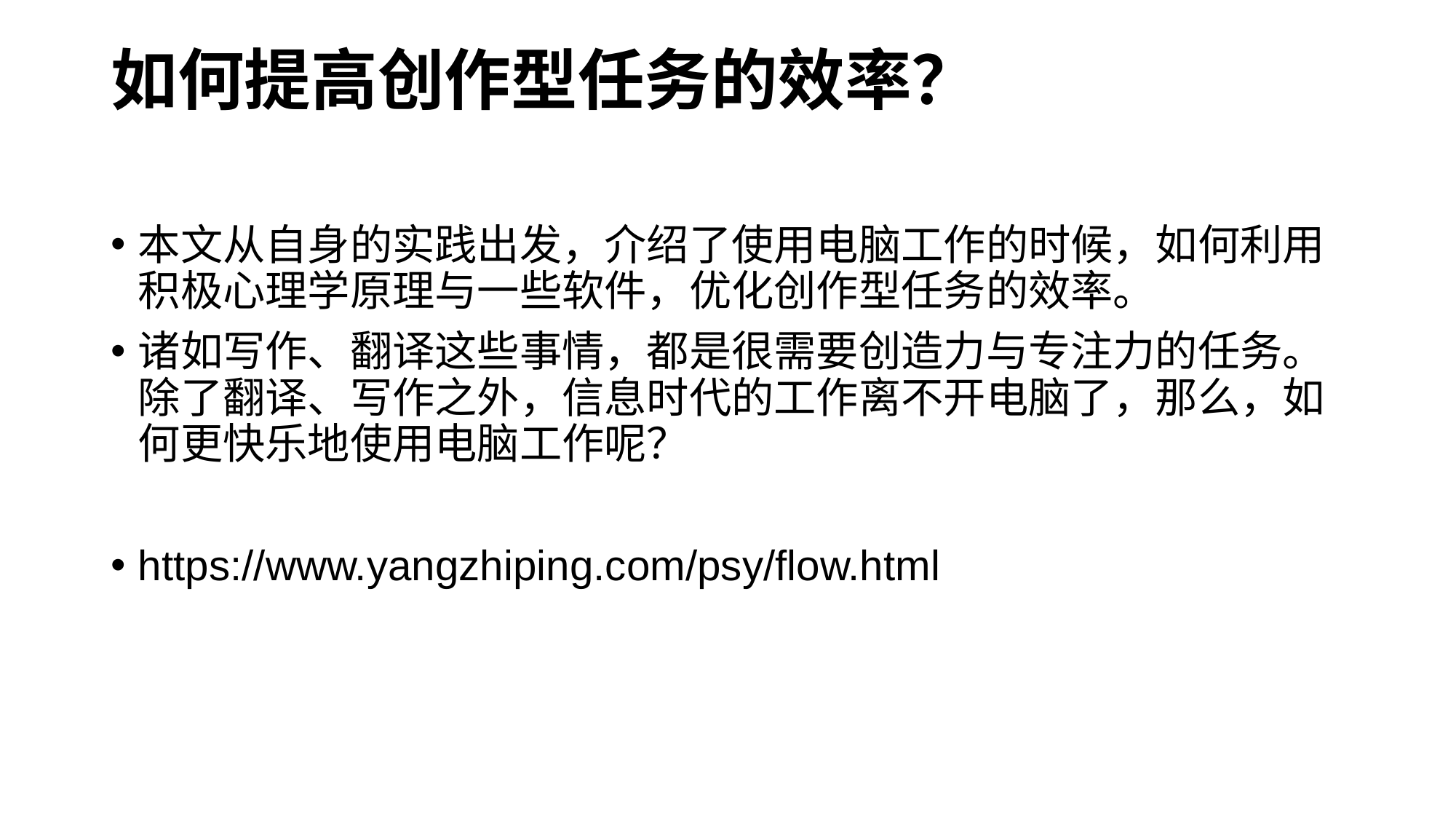

# 如何提高创作型任务的效率？
本文从自身的实践出发，介绍了使用电脑工作的时候，如何利用积极心理学原理与一些软件，优化创作型任务的效率。
诸如写作、翻译这些事情，都是很需要创造力与专注力的任务。除了翻译、写作之外，信息时代的工作离不开电脑了，那么，如何更快乐地使用电脑工作呢？

https://www.yangzhiping.com/psy/flow.html